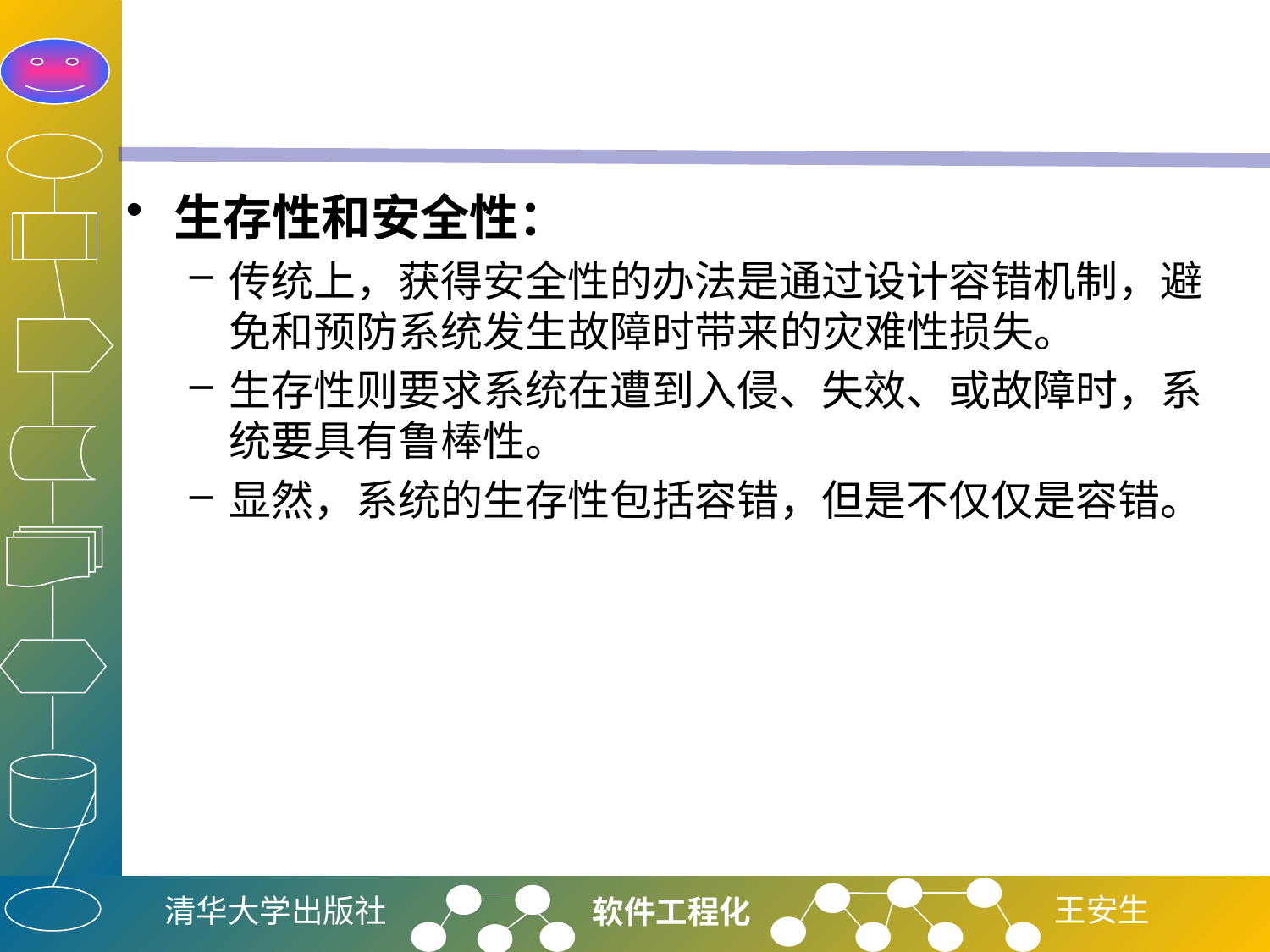

#
生存性和安全性：
传统上，获得安全性的办法是通过设计容错机制，避免和预防系统发生故障时带来的灾难性损失。
生存性则要求系统在遭到入侵、失效、或故障时，系统要具有鲁棒性。
显然，系统的生存性包括容错，但是不仅仅是容错。